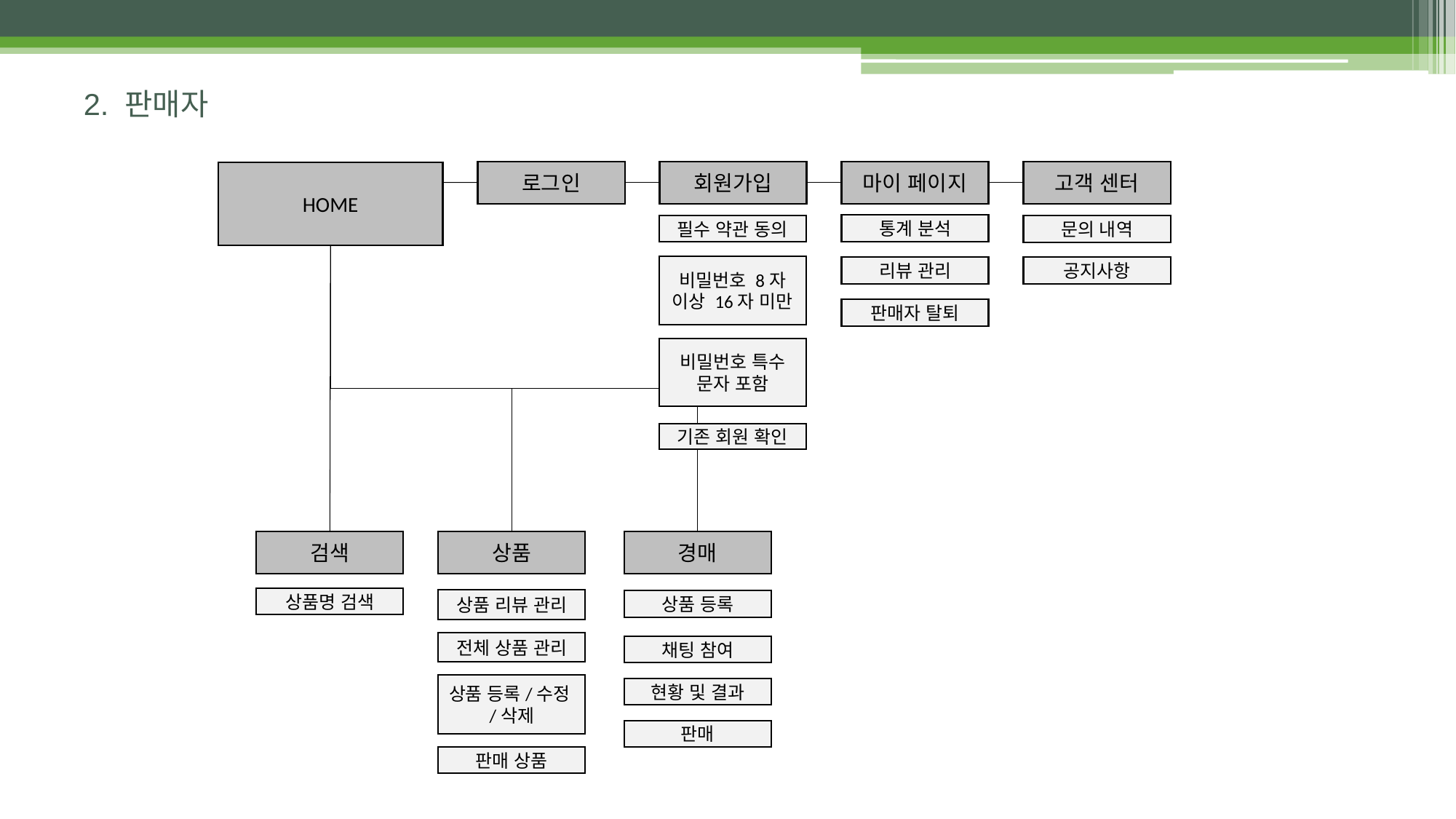

# 2. 판매자
마이 페이지
통계 분석
리뷰 관리
판매자 탈퇴
판매 상품
로그인
회원가입
필수 약관 동의
비밀번호 8자 이상 16자 미만
비밀번호 특수 문자 포함
기존 회원 확인
고객 센터
문의 내역
공지사항
HOME
검색
상품명 검색
상품
상품 리뷰 관리
경매
상품 등록
판매
전체 상품 관리
채팅 참여
상품 등록/수정/삭제
현황 및 결과